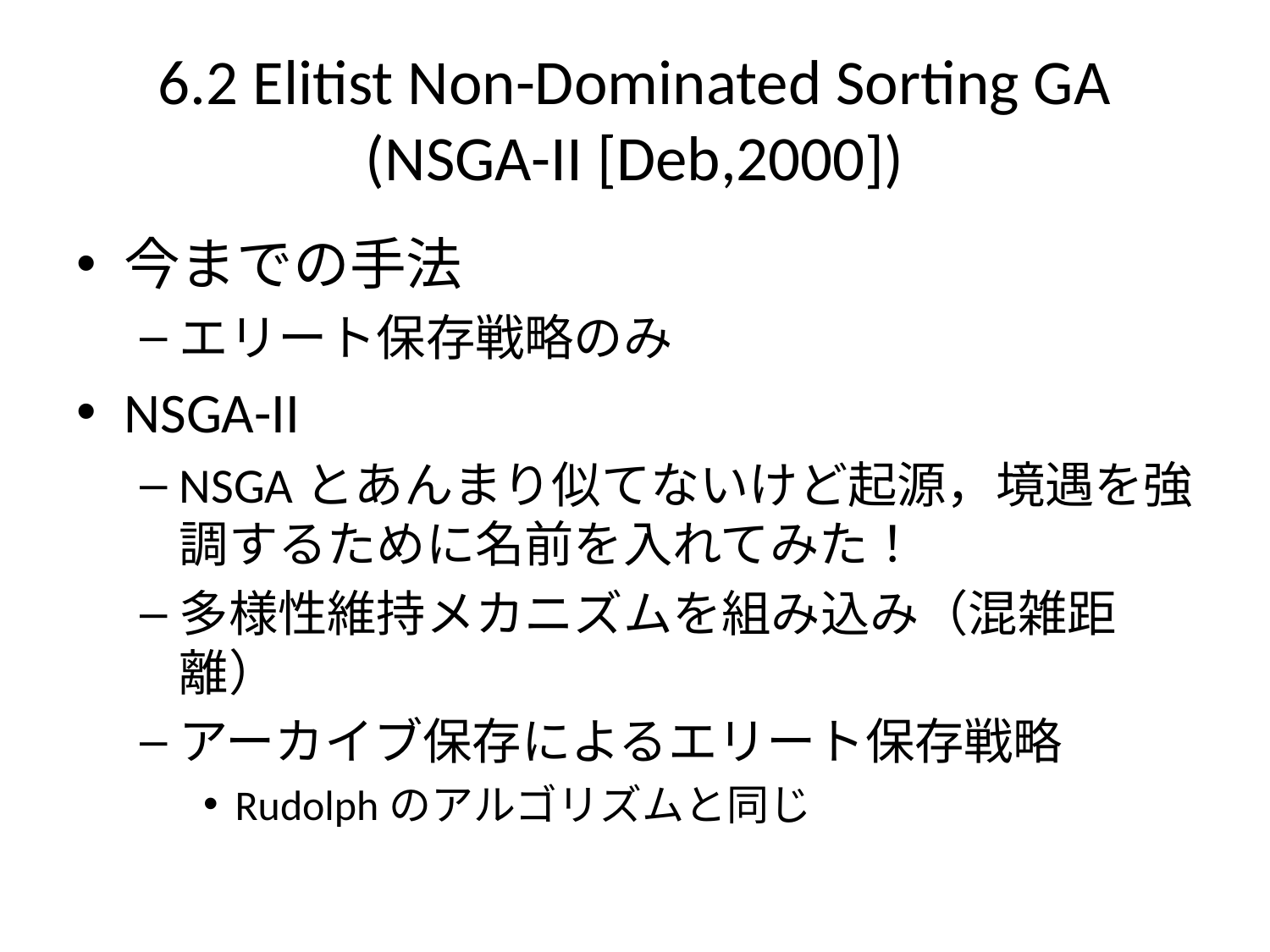

# 6.2 Elitist Non-Dominated Sorting GA (NSGA-II [Deb,2000])
今までの手法
エリート保存戦略のみ
NSGA-II
NSGAとあんまり似てないけど起源，境遇を強調するために名前を入れてみた！
多様性維持メカニズムを組み込み（混雑距離）
アーカイブ保存によるエリート保存戦略
Rudolphのアルゴリズムと同じ